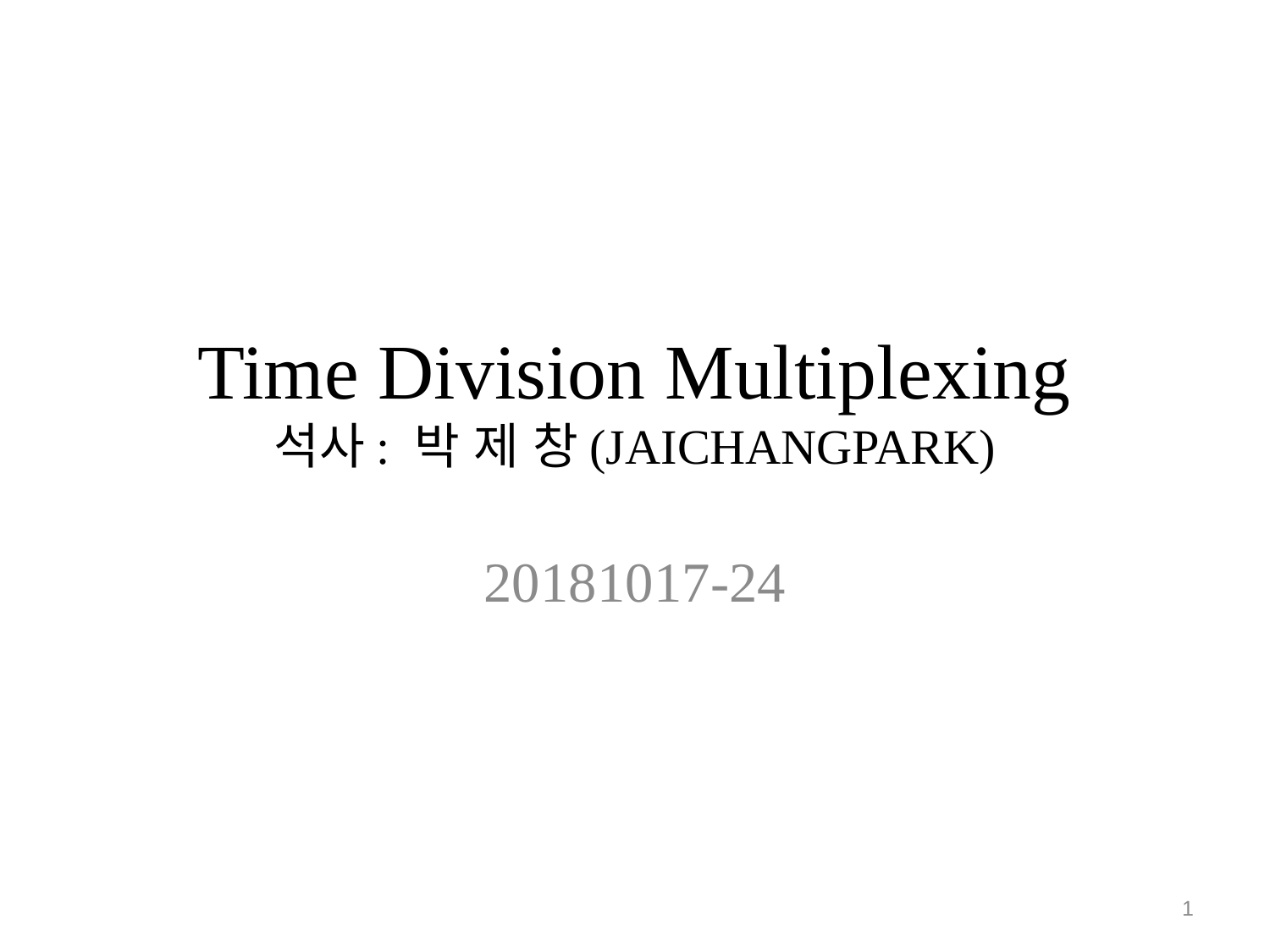

# Time Division Multiplexing 석사: 박 제 창(JAICHANGPARK)
20181017-24
1